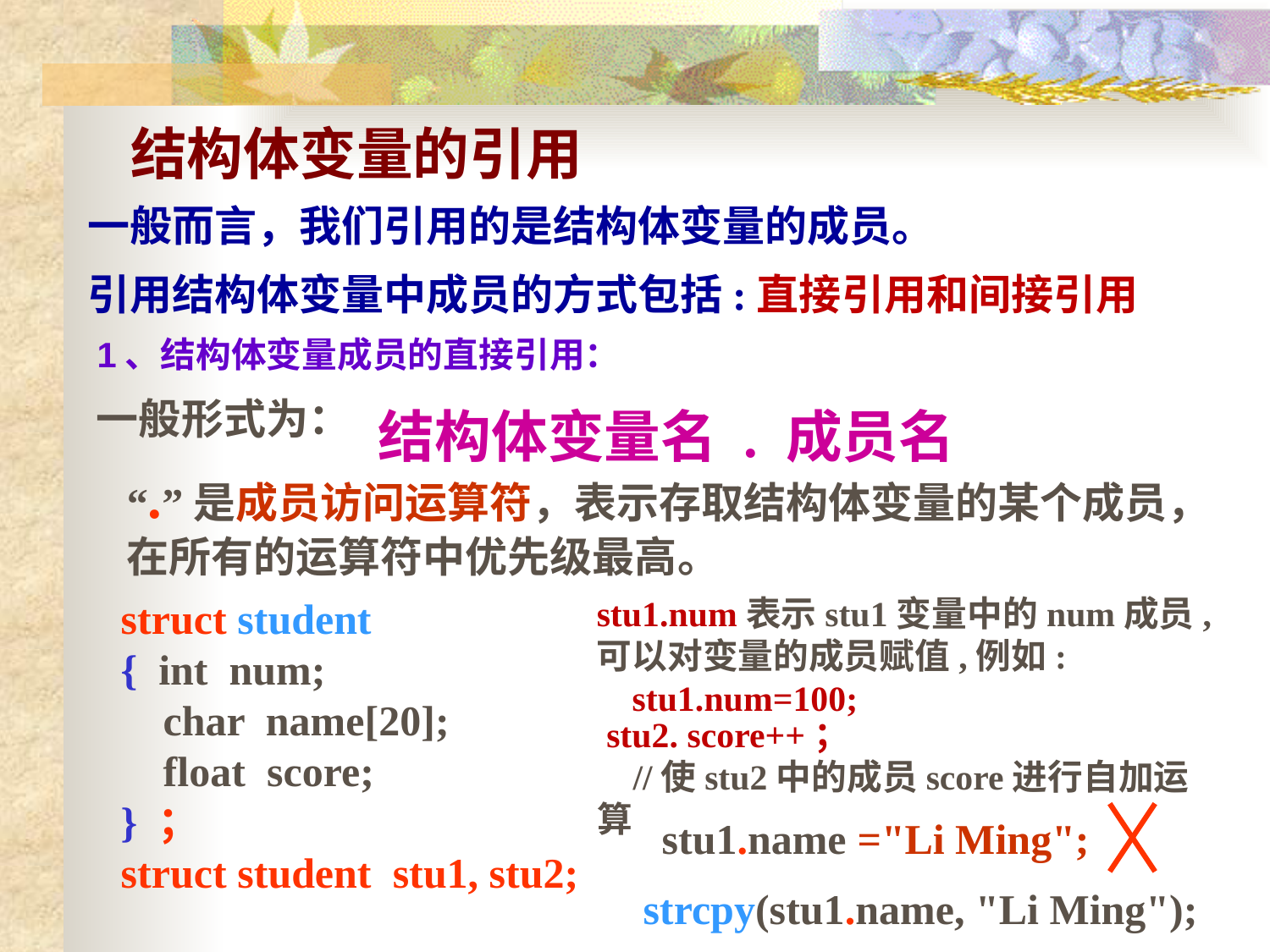

结构体变量的引用
一般而言，我们引用的是结构体变量的成员。
引用结构体变量中成员的方式包括:直接引用和间接引用

1、结构体变量成员的直接引用：
一般形式为：
结构体变量名 . 成员名
“.”是成员访问运算符，表示存取结构体变量的某个成员，在所有的运算符中优先级最高。
stu1.num表示stu1变量中的num成员,可以对变量的成员赋值,例如:
    stu1.num=100;
struct student
{  int  num;
    char  name[20];
    float  score;
} ；
struct student  stu1, stu2;
 stu2. score++；
    //使stu2中的成员score进行自加运算
stu1.name ="Li Ming";

strcpy(stu1.name, "Li Ming");